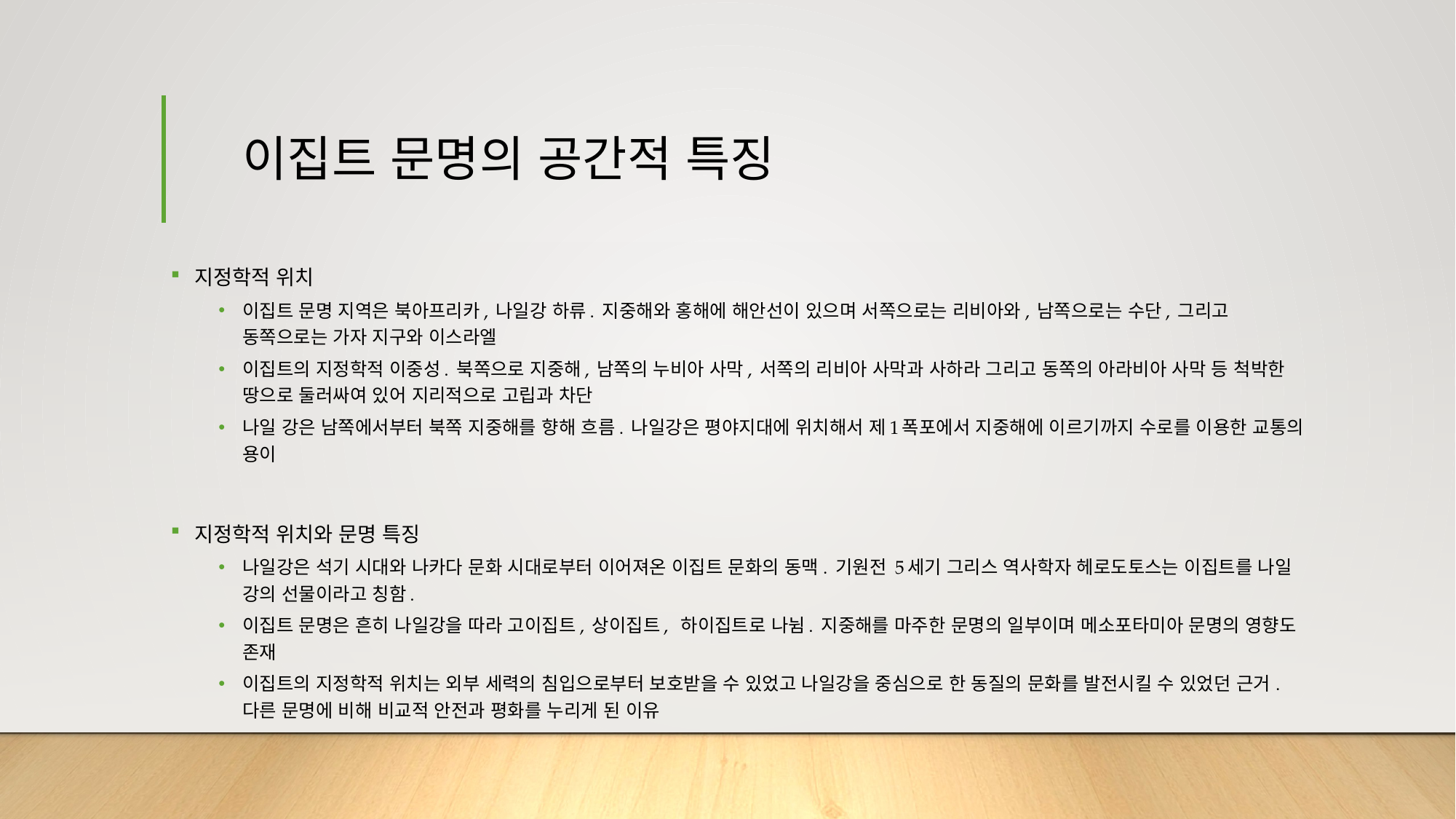

# 이집트 문명의 공간적 특징
지정학적 위치
이집트 문명 지역은 북아프리카, 나일강 하류. 지중해와 홍해에 해안선이 있으며 서쪽으로는 리비아와, 남쪽으로는 수단, 그리고 동쪽으로는 가자 지구와 이스라엘
이집트의 지정학적 이중성. 북쪽으로 지중해, 남쪽의 누비아 사막, 서쪽의 리비아 사막과 사하라 그리고 동쪽의 아라비아 사막 등 척박한 땅으로 둘러싸여 있어 지리적으로 고립과 차단
나일 강은 남쪽에서부터 북쪽 지중해를 향해 흐름. 나일강은 평야지대에 위치해서 제1폭포에서 지중해에 이르기까지 수로를 이용한 교통의 용이

지정학적 위치와 문명 특징
나일강은 석기 시대와 나카다 문화 시대로부터 이어져온 이집트 문화의 동맥. 기원전 5세기 그리스 역사학자 헤로도토스는 이집트를 나일 강의 선물이라고 칭함.
이집트 문명은 흔히 나일강을 따라 고이집트, 상이집트,  하이집트로 나뉨. 지중해를 마주한 문명의 일부이며 메소포타미아 문명의 영향도  존재
이집트의 지정학적 위치는 외부 세력의 침입으로부터 보호받을 수 있었고 나일강을 중심으로 한 동질의 문화를 발전시킬 수 있었던 근거. 다른 문명에 비해 비교적 안전과 평화를 누리게 된 이유